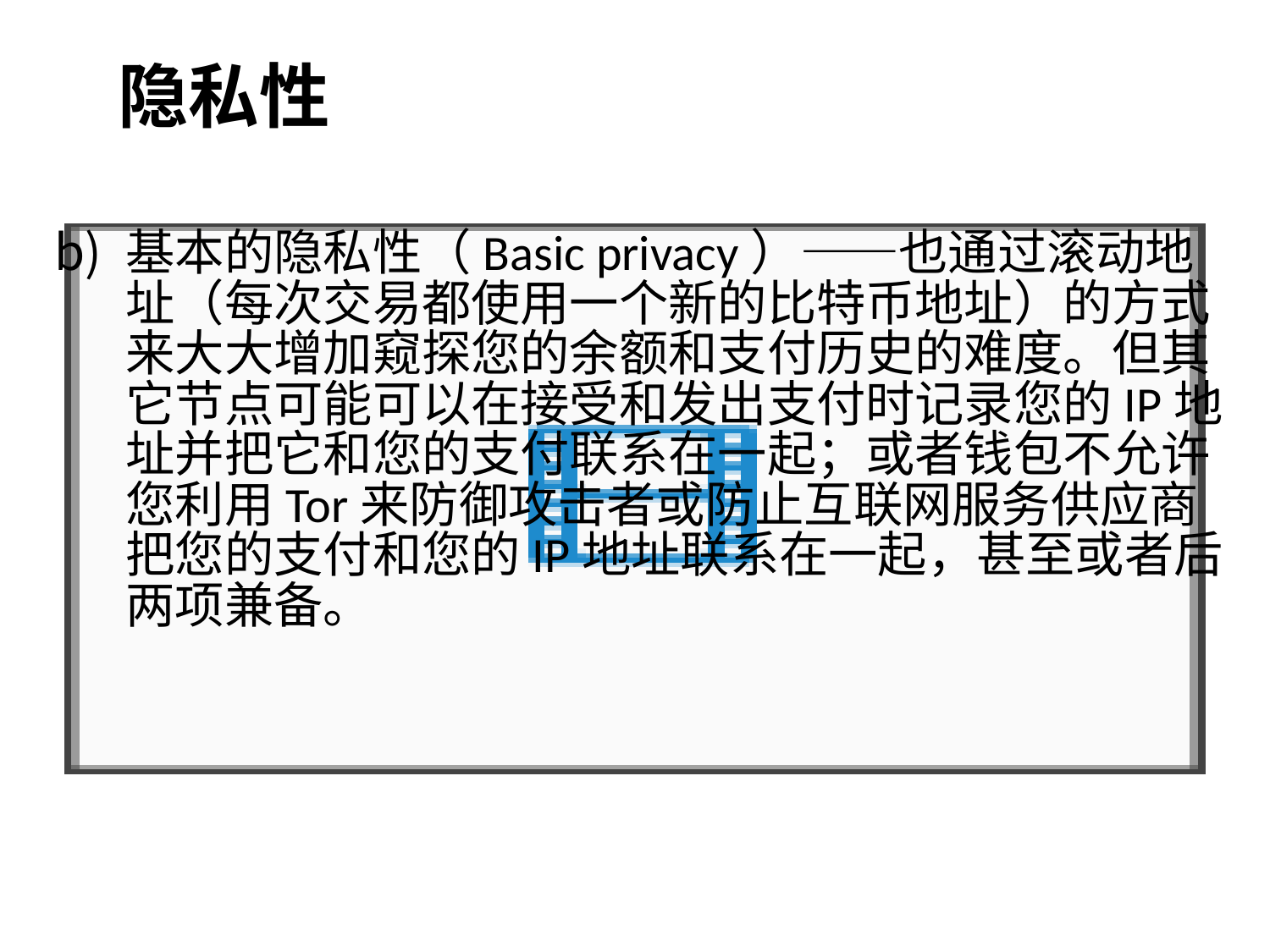

# 隐私性
基本的隐私性（Basic privacy）——也通过滚动地址（每次交易都使用一个新的比特币地址）的方式来大大增加窥探您的余额和支付历史的难度。但其它节点可能可以在接受和发出支付时记录您的IP地址并把它和您的支付联系在一起；或者钱包不允许您利用Tor来防御攻击者或防止互联网服务供应商把您的支付和您的IP地址联系在一起，甚至或者后两项兼备。